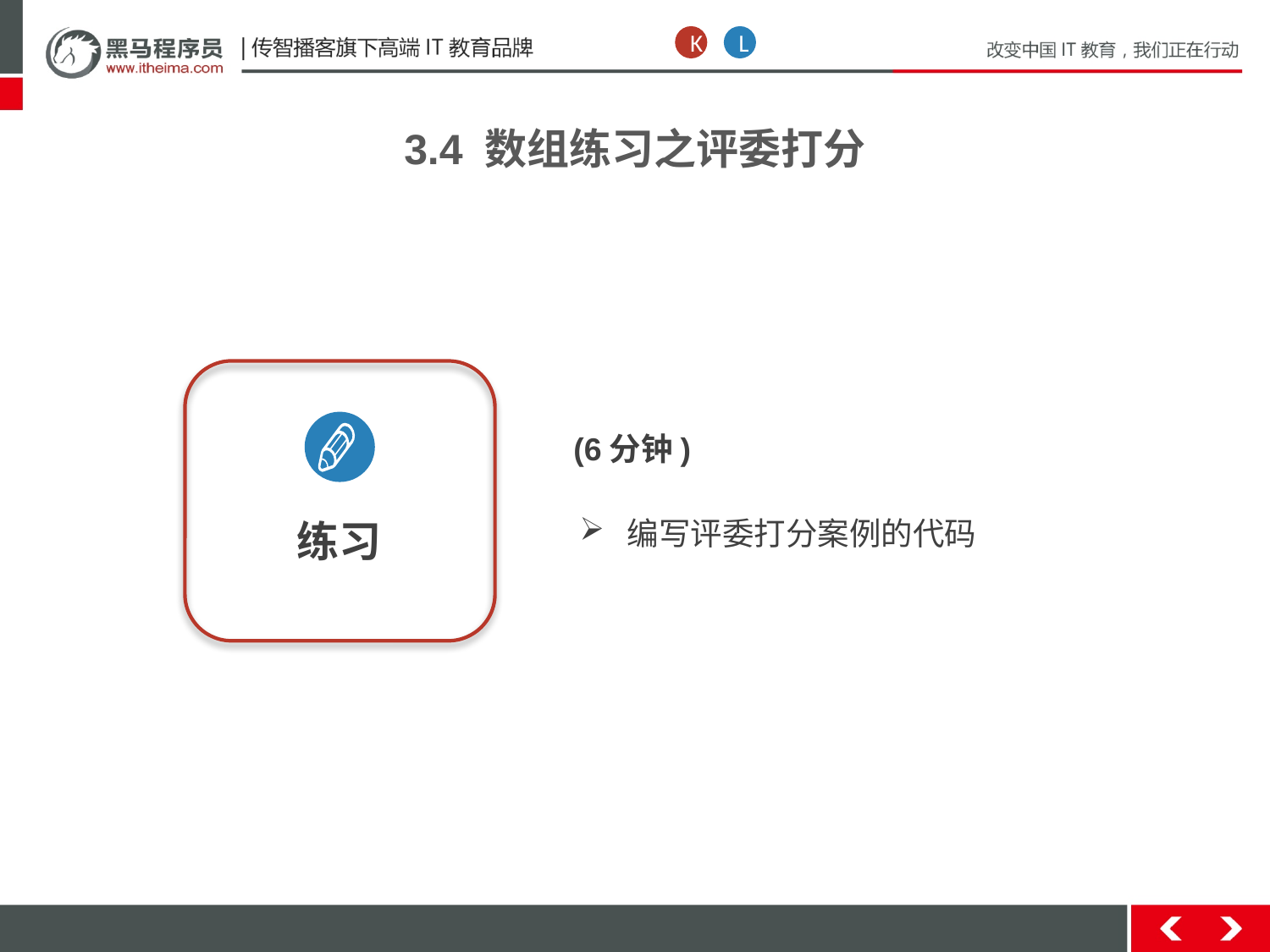

L
K
3.4 数组练习之评委打分

练习
(6分钟)
编写评委打分案例的代码